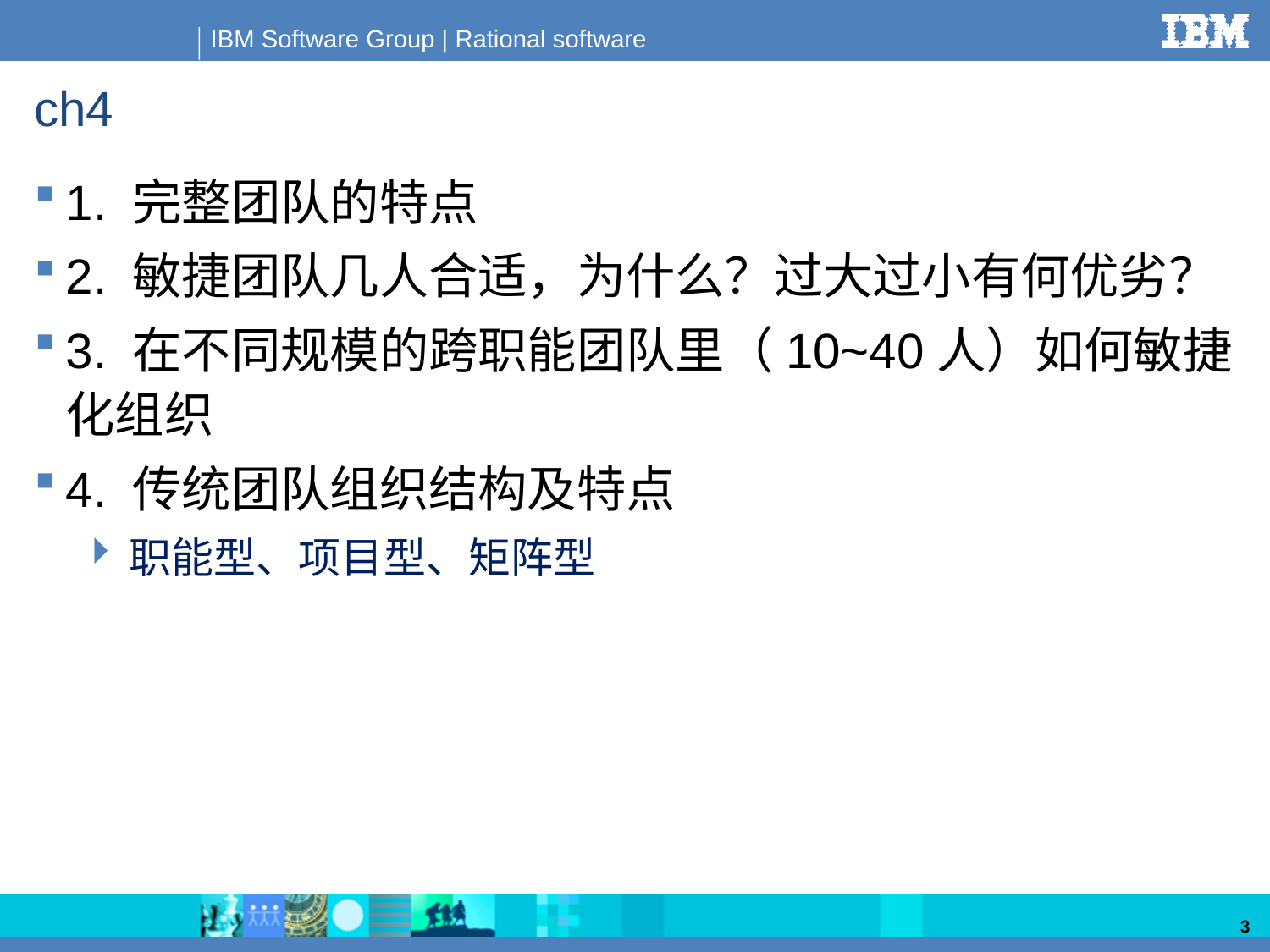

# ch4
1. 完整团队的特点
2. 敏捷团队几人合适，为什么？过大过小有何优劣？
3. 在不同规模的跨职能团队里（10~40人）如何敏捷化组织
4. 传统团队组织结构及特点
职能型、项目型、矩阵型

3